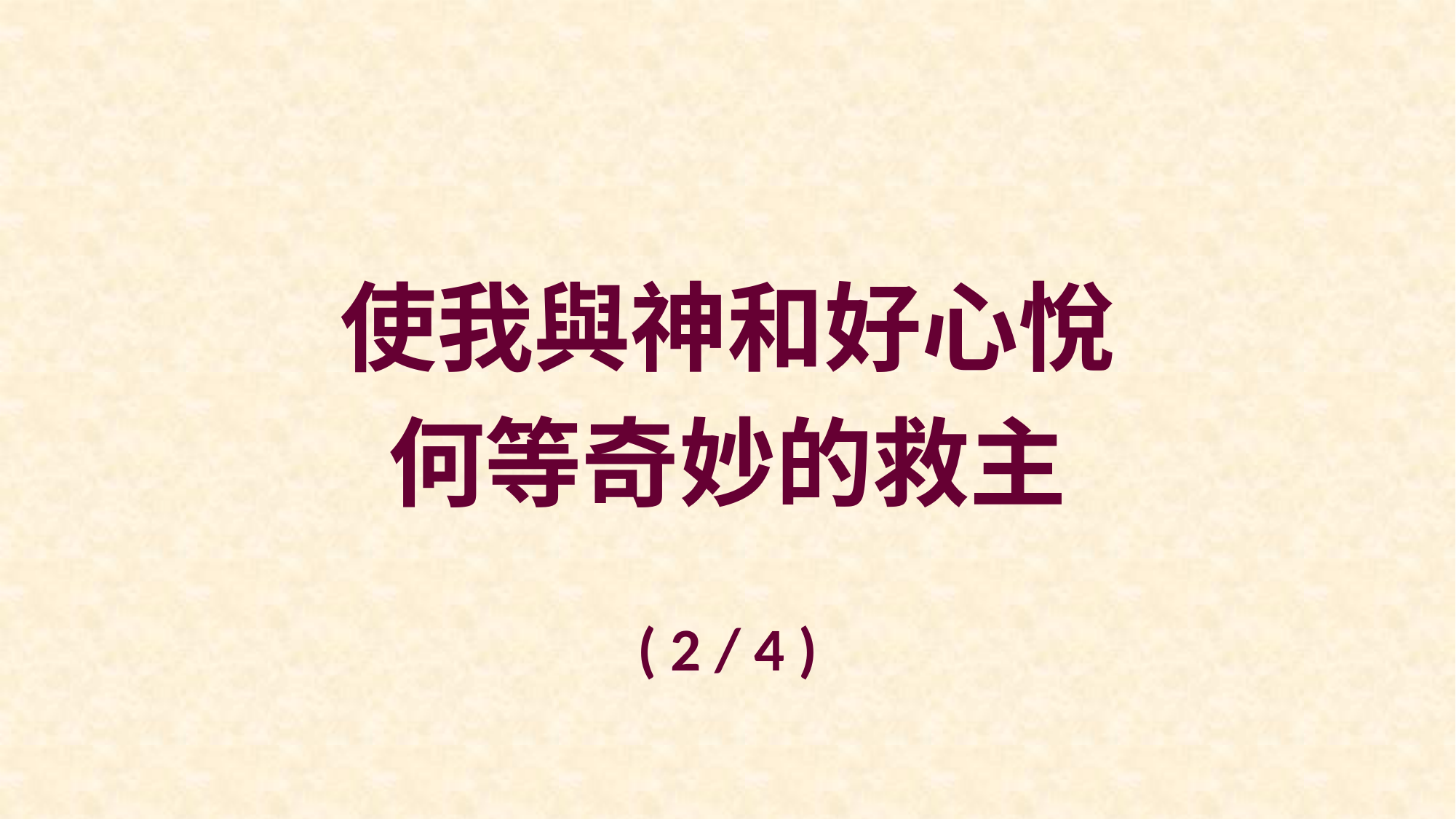

使我與神和好心悅
何等奇妙的救主
( 2 / 4 )